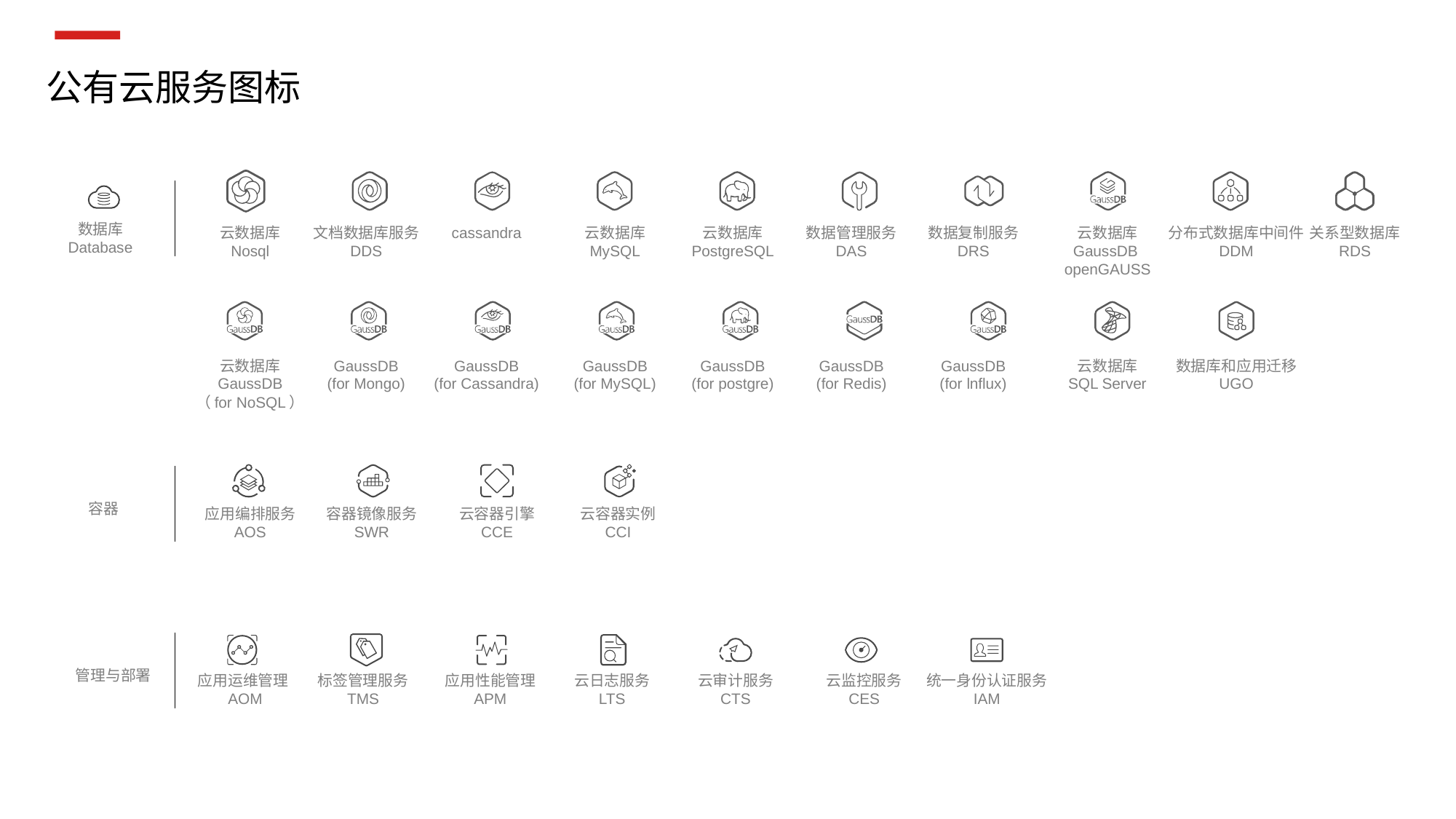

公有云服务图标

云数据库
Nosql
文档数据库服务
DDS
cassandra
云数据库
MySQL
云数据库
PostgreSQL
数据管理服务
DAS
数据复制服务
DRS
云数据库
GaussDB
openGAUSS
分布式数据库中间件
DDM
关系型数据库
RDS
数据库Database

云数据库
GaussDB
（for NoSQL）
GaussDB
(for Mongo)
GaussDB
(for Cassandra)
GaussDB
(for MySQL)
GaussDB
(for postgre)
GaussDB
(for Redis)
GaussDB
(for lnflux)
云数据库
SQL Server
数据库和应用迁移
UGO

容器
应用编排服务
AOS
容器镜像服务
SWR
云容器引擎
CCE
云容器实例
CCI

管理与部署
应用运维管理
 AOM
标签管理服务
TMS
应用性能管理
APM
云日志服务
LTS
云审计服务
CTS
云监控服务
CES
统一身份认证服务
IAM